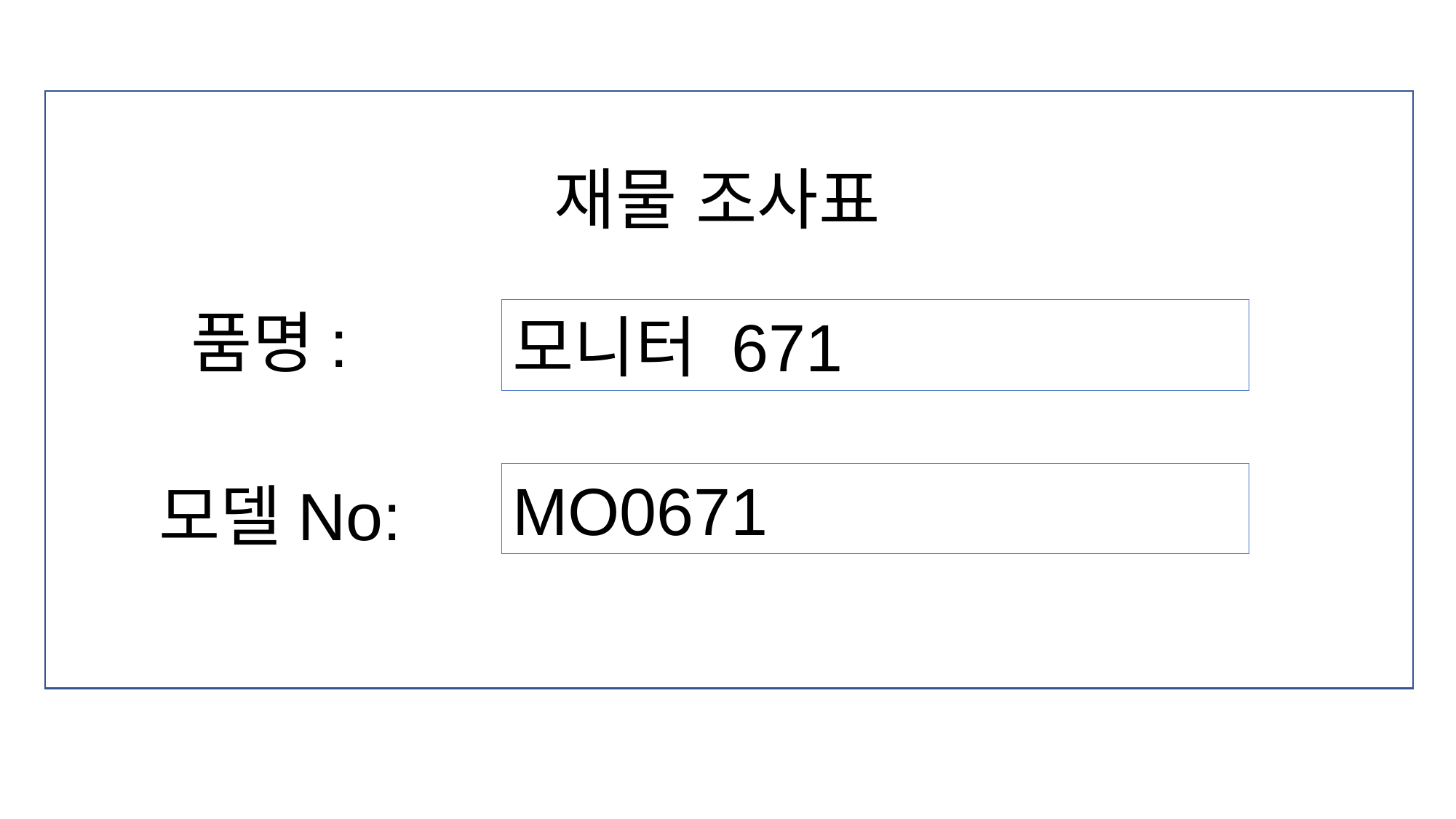

재물 조사표
품명:
모니터 671
MO0671
모델No: